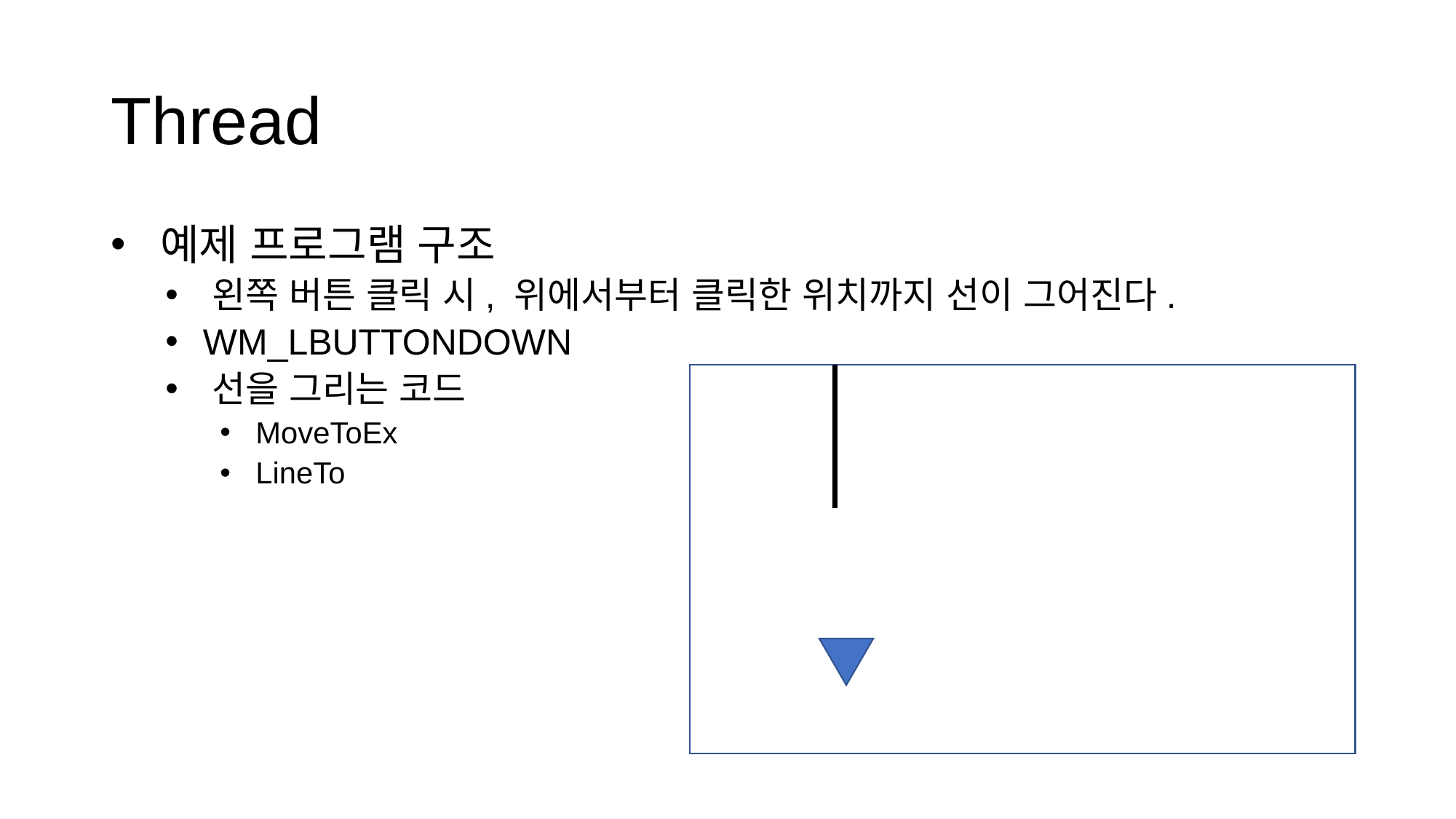

# Thread
 예제 프로그램 구조
 왼쪽 버튼 클릭 시, 위에서부터 클릭한 위치까지 선이 그어진다.
 WM_LBUTTONDOWN
 선을 그리는 코드
 MoveToEx
 LineTo